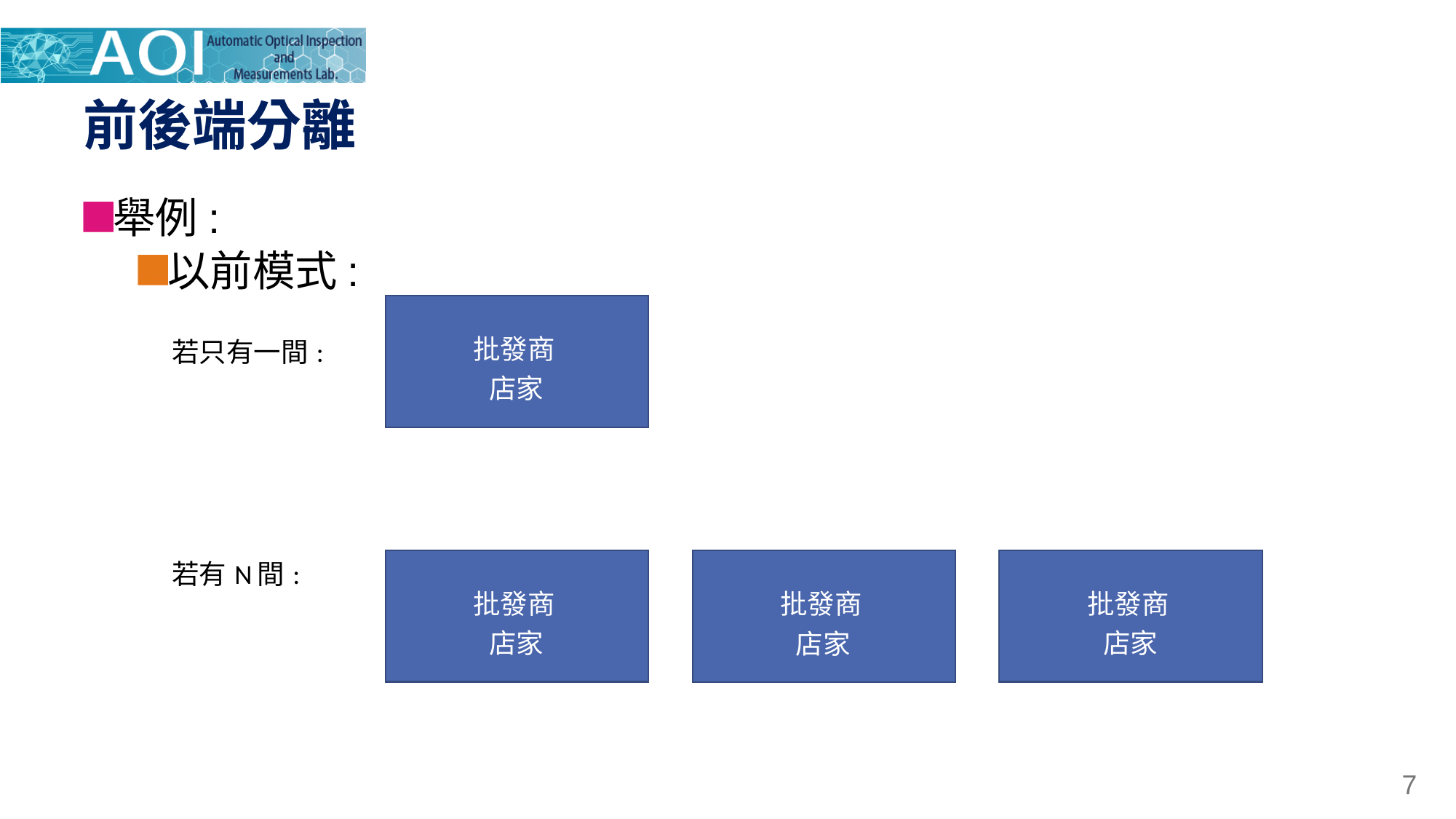

# 前後端分離
舉例:
以前模式:

| 批發商 |
| --- |
| 若只有一間: |
| --- |
| 店家 |
| --- |
| 若有N間: |
| --- |

| 批發商 |
| --- |
| 批發商 |
| --- |
| 批發商 |
| --- |
| 店家 |
| --- |
| 店家 |
| --- |
| 店家 |
| --- |